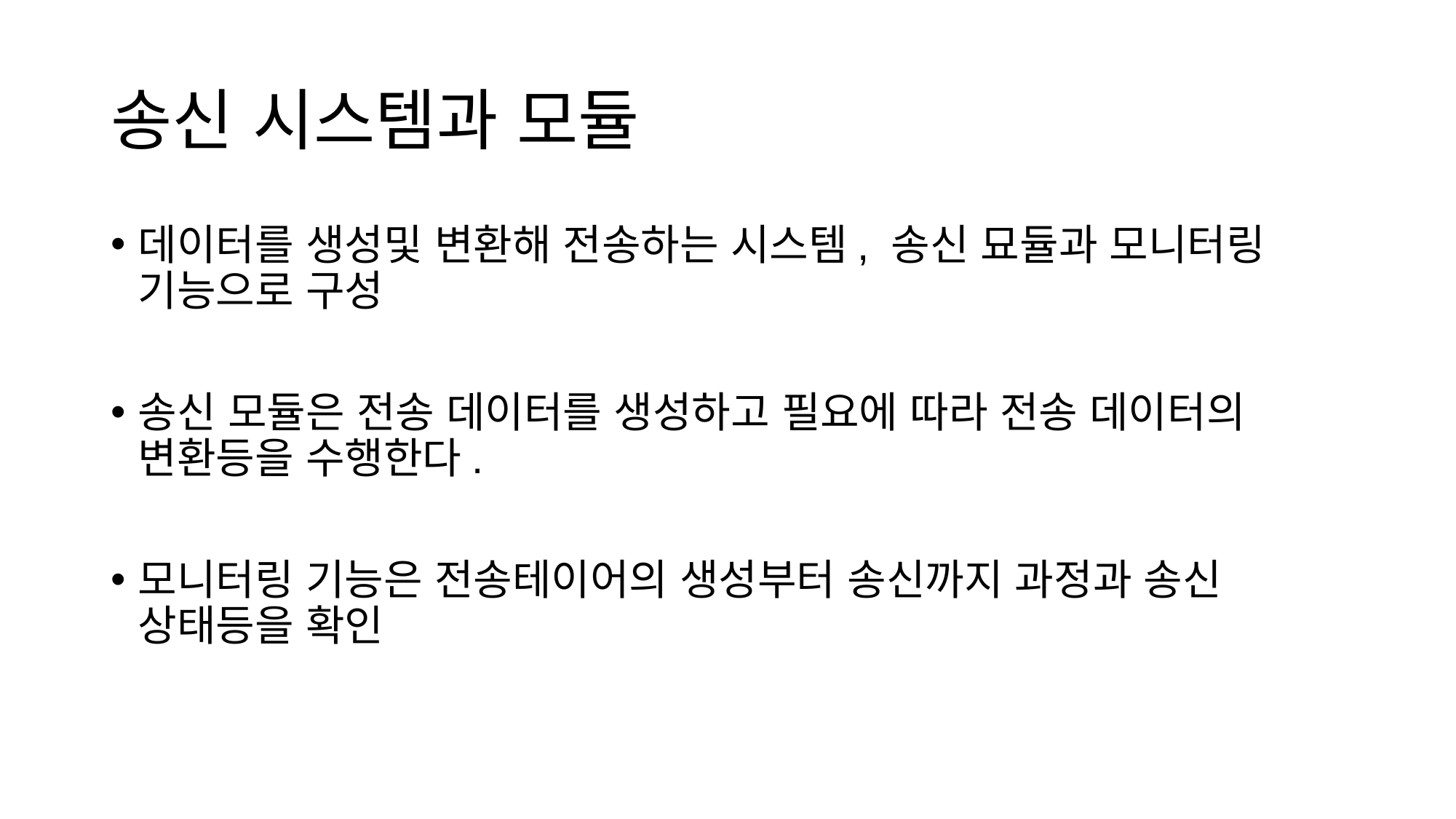

# 송신 시스템과 모듈
데이터를 생성및 변환해 전송하는 시스템, 송신 묘듈과 모니터링 기능으로 구성

송신 모듈은 전송 데이터를 생성하고 필요에 따라 전송 데이터의 변환등을 수행한다.

모니터링 기능은 전송테이어의 생성부터 송신까지 과정과 송신 상태등을 확인